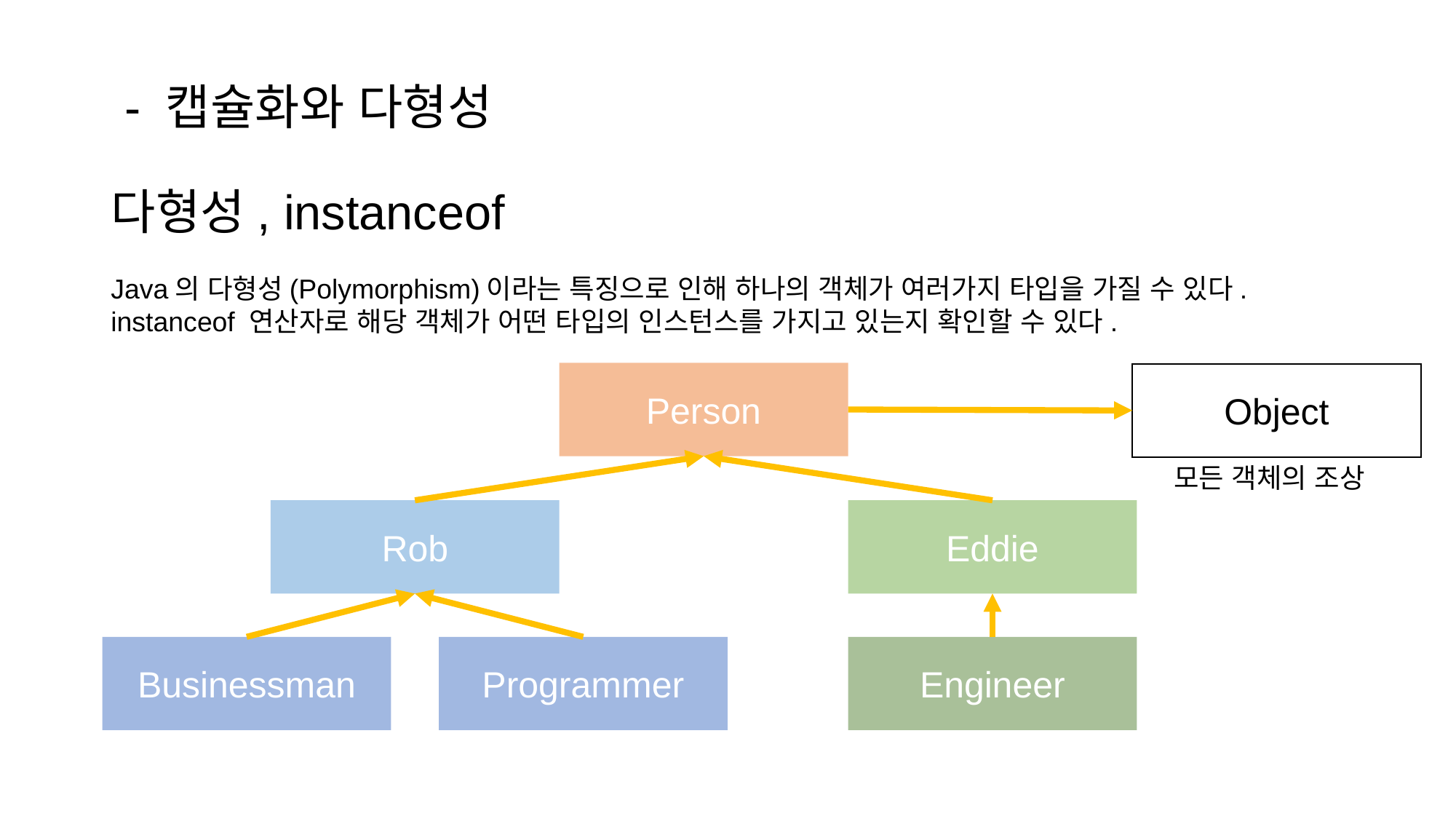

# - 캡슐화와 다형성 다형성, instanceof
Java의 다형성(Polymorphism)이라는 특징으로 인해 하나의 객체가 여러가지 타입을 가질 수 있다.
instanceof 연산자로 해당 객체가 어떤 타입의 인스턴스를 가지고 있는지 확인할 수 있다.
Person
Object
모든 객체의 조상
Rob
Eddie
Businessman
Programmer
Engineer